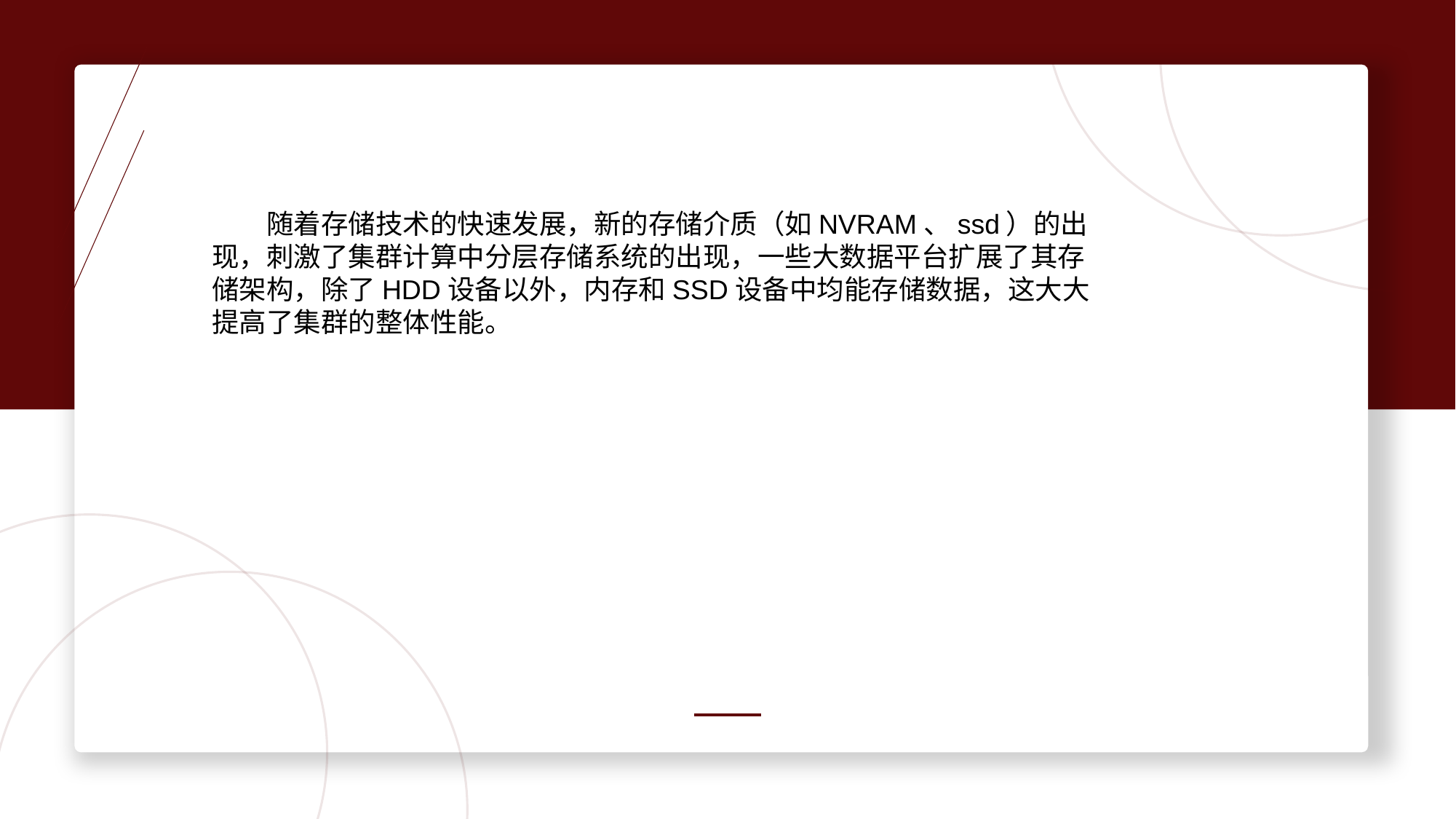

随着存储技术的快速发展，新的存储介质（如NVRAM、ssd）的出现，刺激了集群计算中分层存储系统的出现，一些大数据平台扩展了其存储架构，除了HDD设备以外，内存和SSD设备中均能存储数据，这大大提高了集群的整体性能。